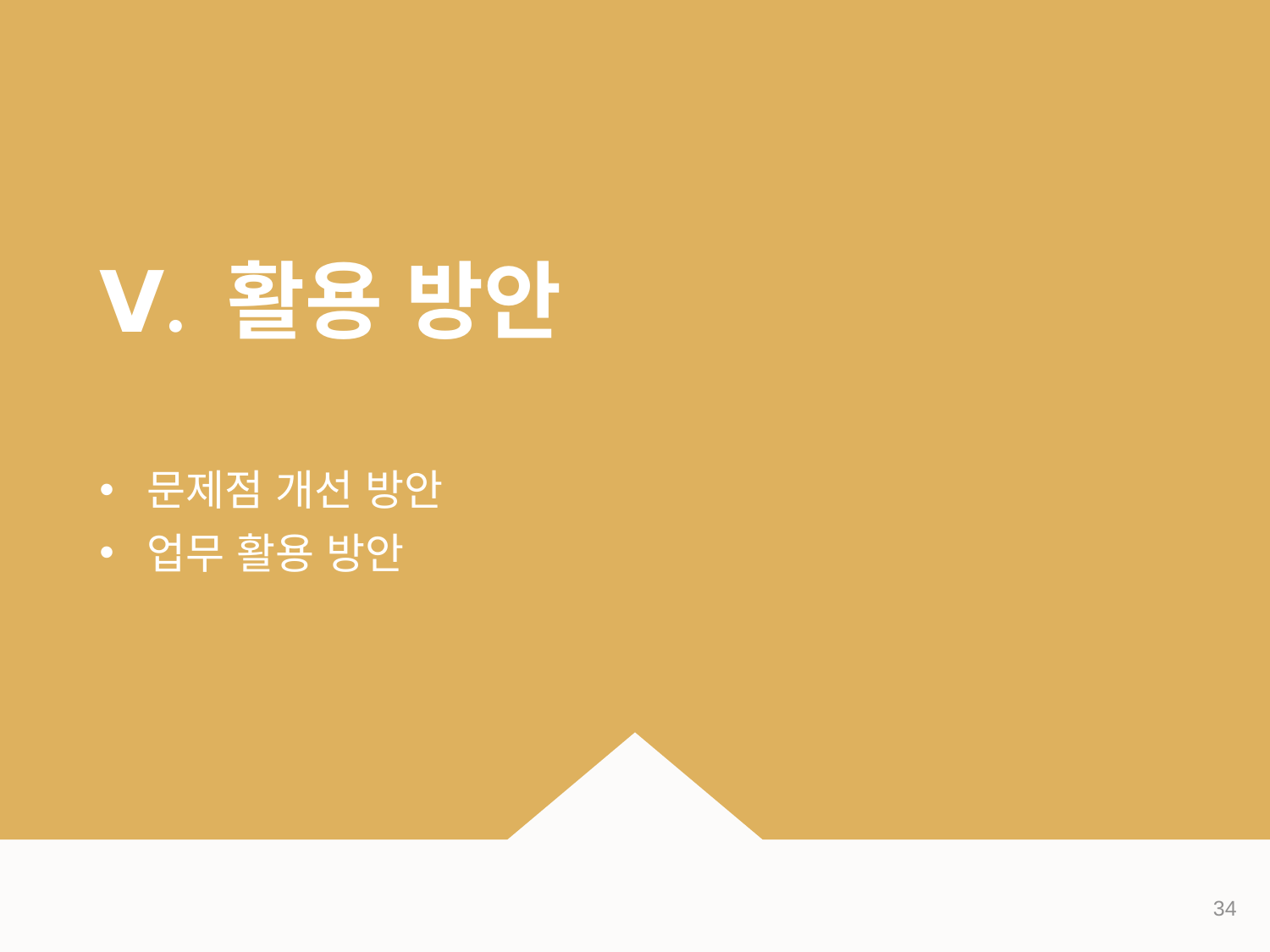

# Ⅴ. 활용 방안
문제점 개선 방안
업무 활용 방안
34